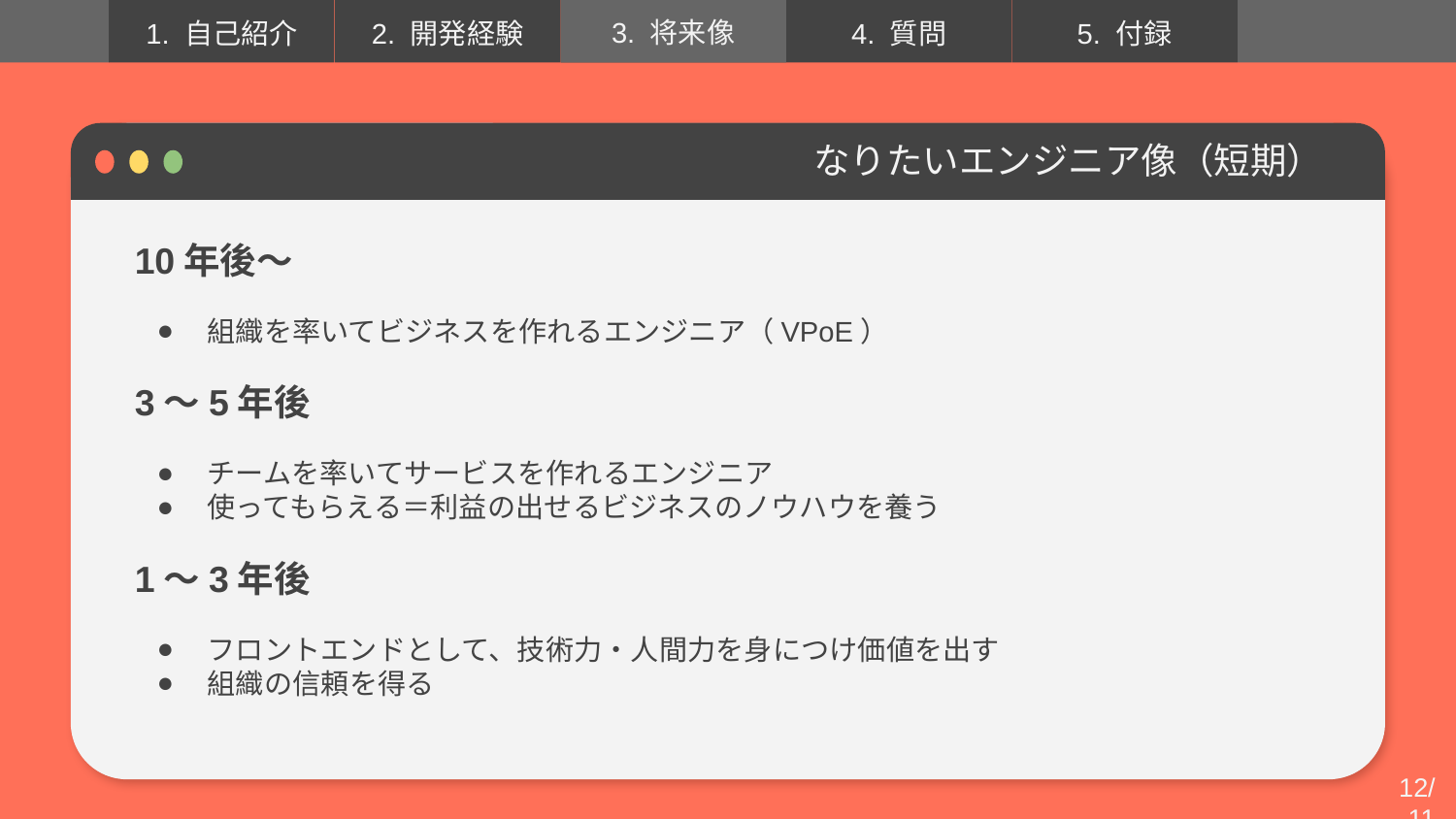

3. 将来像

なりたいエンジニア像（短期）
10年後〜
組織を率いてビジネスを作れるエンジニア（VPoE）
3〜5年後
チームを率いてサービスを作れるエンジニア
使ってもらえる＝利益の出せるビジネスのノウハウを養う
1〜3年後
フロントエンドとして、技術力・人間力を身につけ価値を出す
組織の信頼を得る
12/11